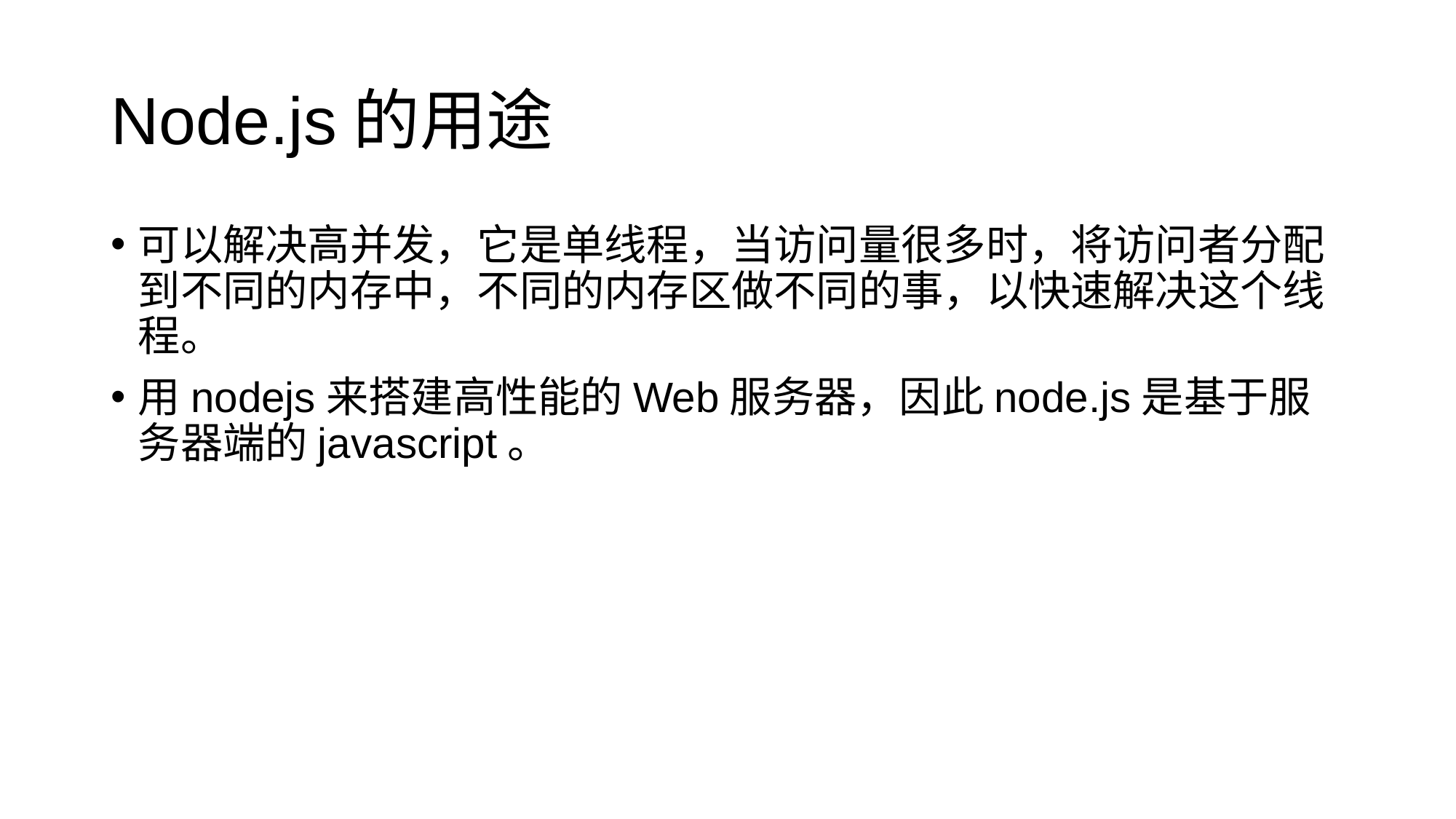

# Node.js的用途
可以解决高并发，它是单线程，当访问量很多时，将访问者分配到不同的内存中，不同的内存区做不同的事，以快速解决这个线程。
用nodejs来搭建高性能的Web服务器，因此node.js是基于服务器端的javascript。